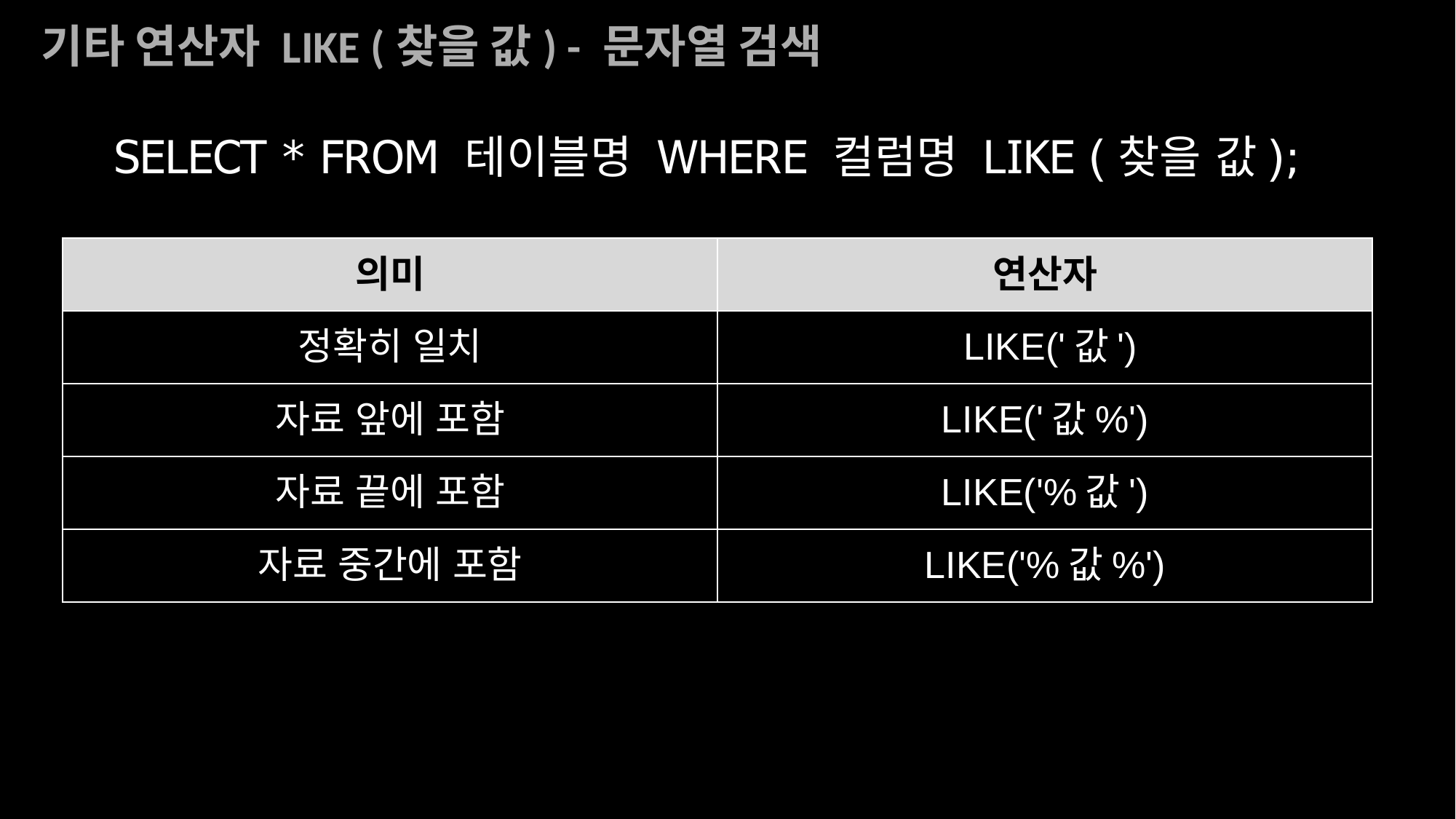

# 기타 연산자 LIKE (찾을 값) - 문자열 검색
SELECT * FROM 테이블명 WHERE 컬럼명 LIKE (찾을 값);
| 의미 | 연산자 |
| --- | --- |
| 정확히 일치 | LIKE('값') |
| 자료 앞에 포함 | LIKE('값%') |
| 자료 끝에 포함 | LIKE('%값') |
| 자료 중간에 포함 | LIKE('%값%') |
48